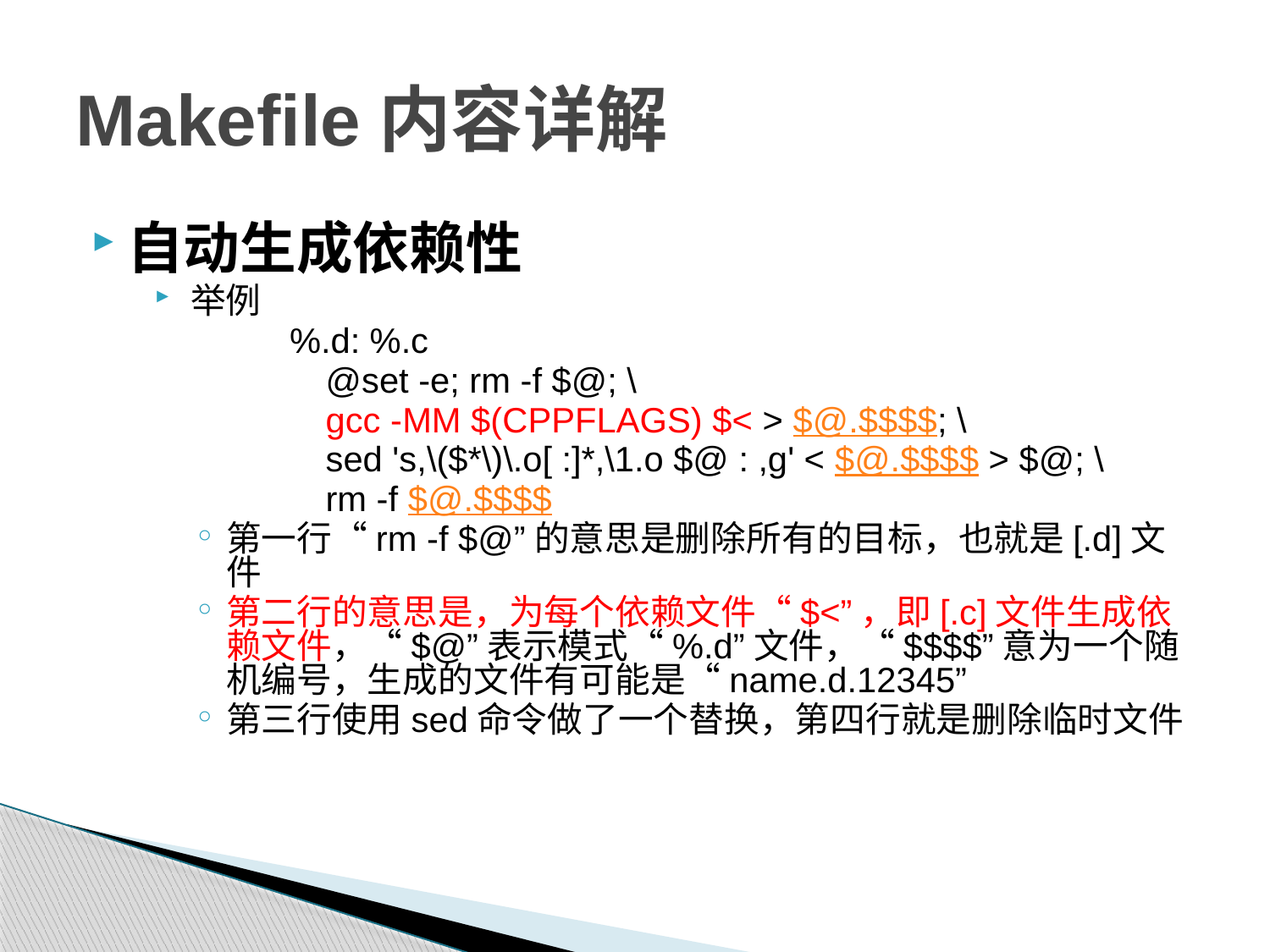

# Makefile内容详解
自动生成依赖性
举例
		%.d: %.c
                    @set -e; rm -f $@; \
                    gcc -MM $(CPPFLAGS) $< > $@.$$$$; \
                    sed 's,\($*\)\.o[ :]*,\1.o $@ : ,g' < $@.$$$$ > $@; \
                    rm -f $@.$$$$
第一行“rm -f $@”的意思是删除所有的目标，也就是[.d]文件
第二行的意思是，为每个依赖文件“$<”，即[.c]文件生成依赖文件，“$@”表示模式“%.d”文件，“$$$$”意为一个随机编号，生成的文件有可能是“name.d.12345”
第三行使用sed命令做了一个替换，第四行就是删除临时文件